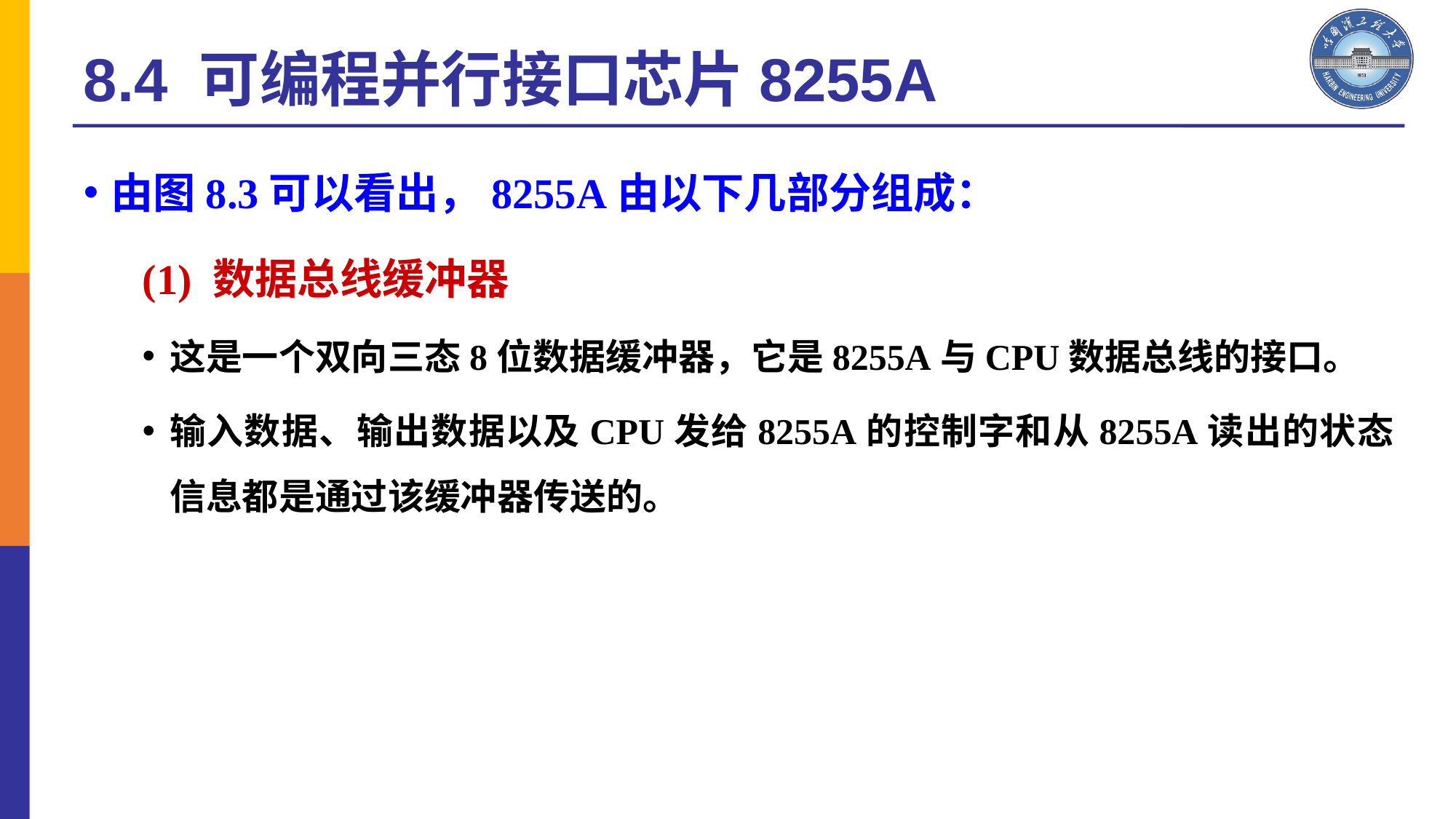

8.4 可编程并行接口芯片8255A
由图8.3可以看出，8255A由以下几部分组成：
(1) 数据总线缓冲器
这是一个双向三态8位数据缓冲器，它是8255A与CPU数据总线的接口。
输入数据、输出数据以及CPU发给8255A的控制字和从8255A读出的状态信息都是通过该缓冲器传送的。